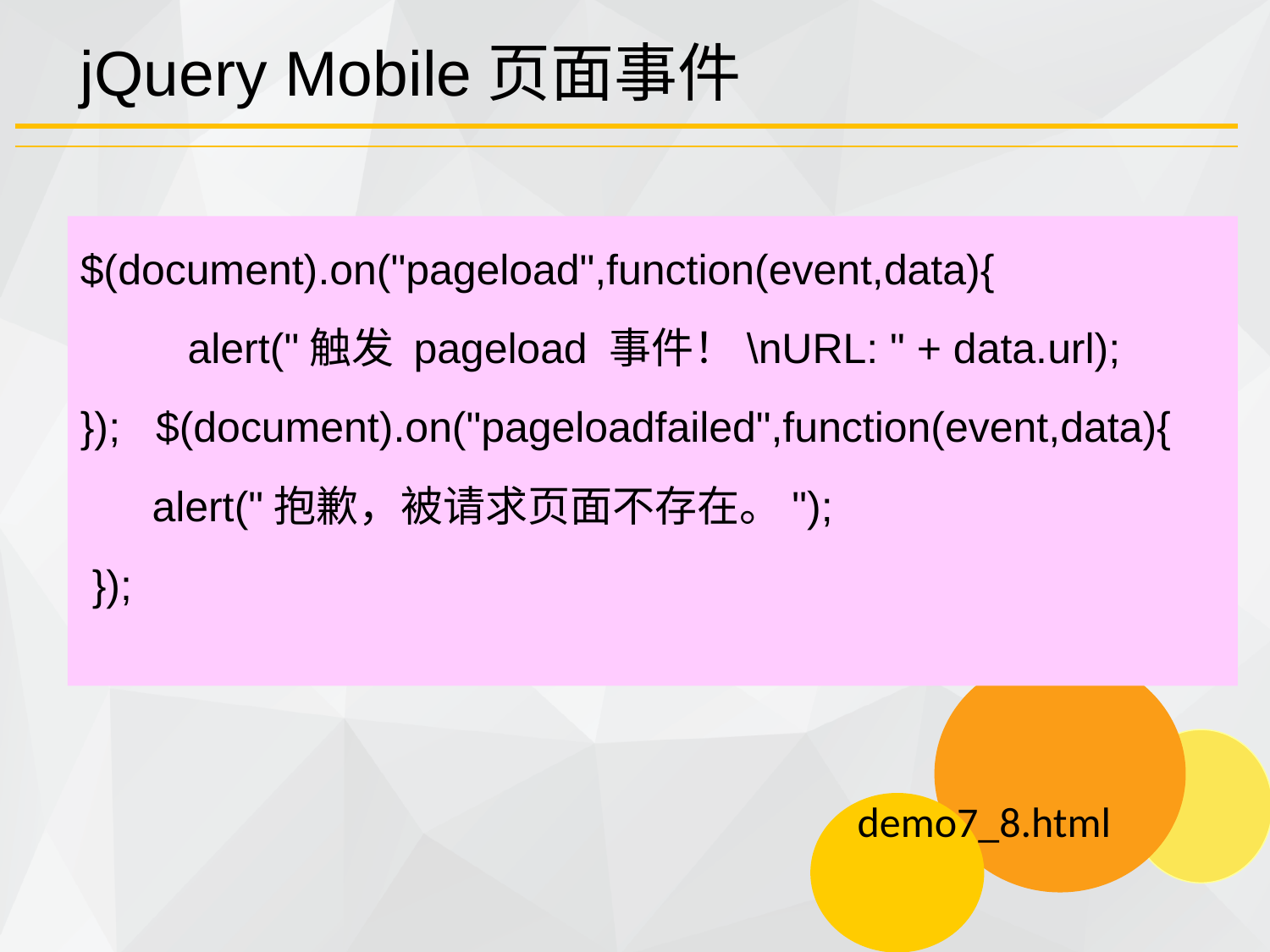

# jQuery Mobile页面事件
$(document).on("pageload",function(event,data){
    alert("触发 pageload 事件！\nURL: " + data.url);
});   $(document).on("pageloadfailed",function(event,data){
 alert("抱歉，被请求页面不存在。");
 });
demo7_8.html